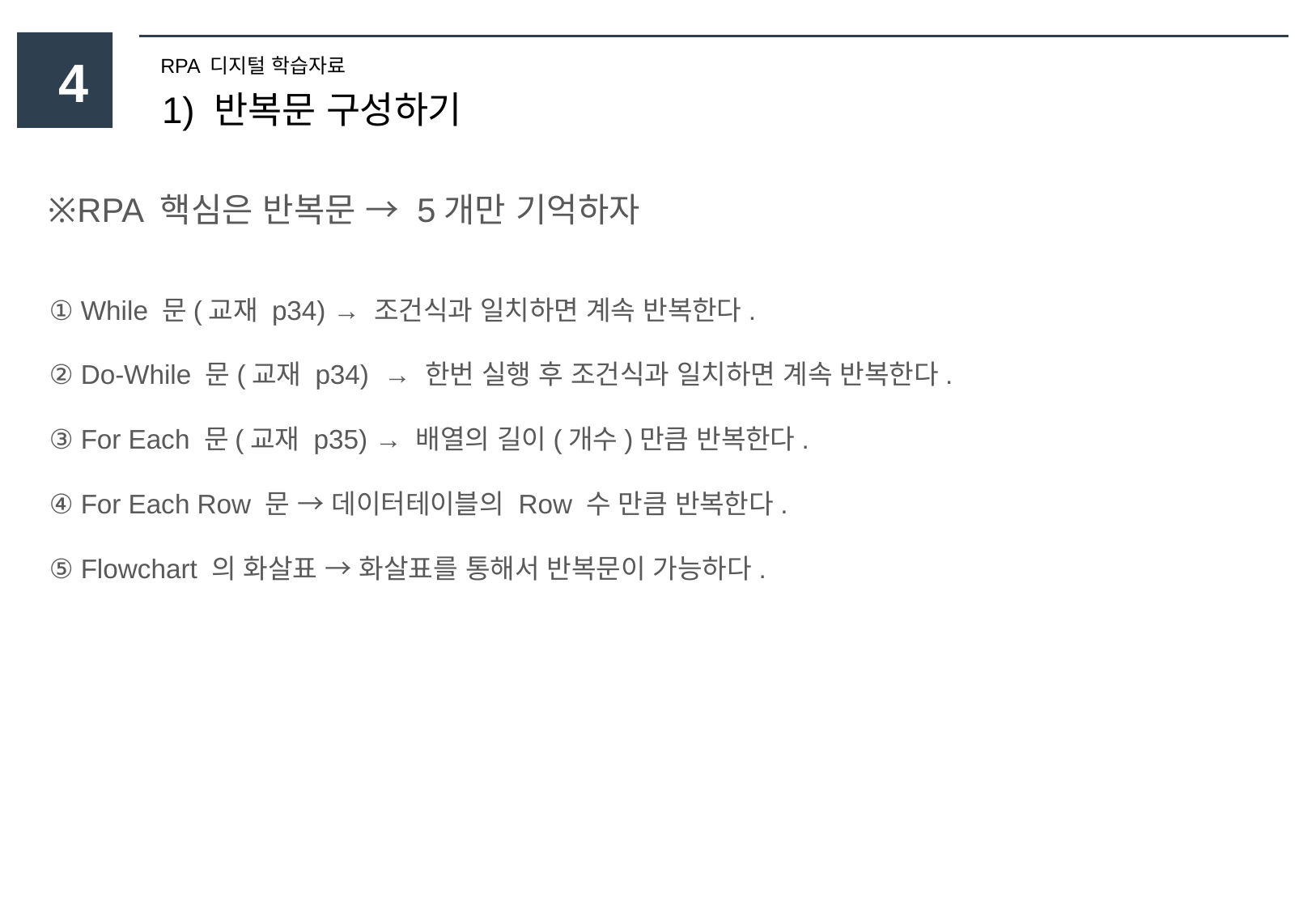

4
RPA 디지털 학습자료
1) 반복문 구성하기
※ RPA 핵심은 반복문 → 5개만 기억하자
① While 문(교재 p34) → 조건식과 일치하면 계속 반복한다.
② Do-While 문(교재 p34)  → 한번 실행 후 조건식과 일치하면 계속 반복한다.
③ For Each 문(교재 p35) → 배열의 길이(개수)만큼 반복한다.
④ For Each Row 문 → 데이터테이블의 Row 수 만큼 반복한다.
⑤ Flowchart 의 화살표 → 화살표를 통해서 반복문이 가능하다.